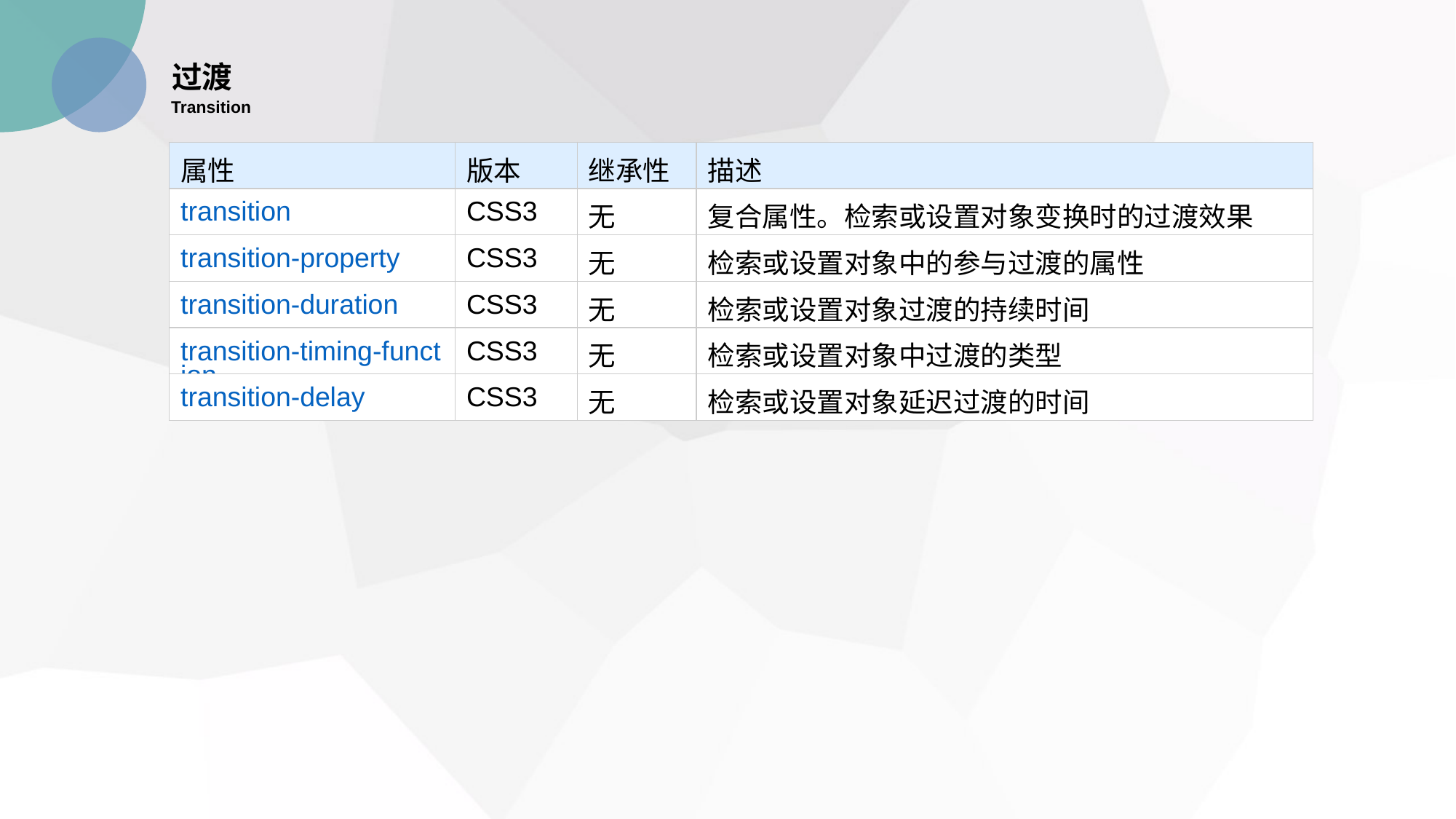

过渡
Transition
| 属性 | 版本 | 继承性 | 描述 |
| --- | --- | --- | --- |
| transition | CSS3 | 无 | 复合属性。检索或设置对象变换时的过渡效果 |
| transition-property | CSS3 | 无 | 检索或设置对象中的参与过渡的属性 |
| transition-duration | CSS3 | 无 | 检索或设置对象过渡的持续时间 |
| transition-timing-function | CSS3 | 无 | 检索或设置对象中过渡的类型 |
| transition-delay | CSS3 | 无 | 检索或设置对象延迟过渡的时间 |